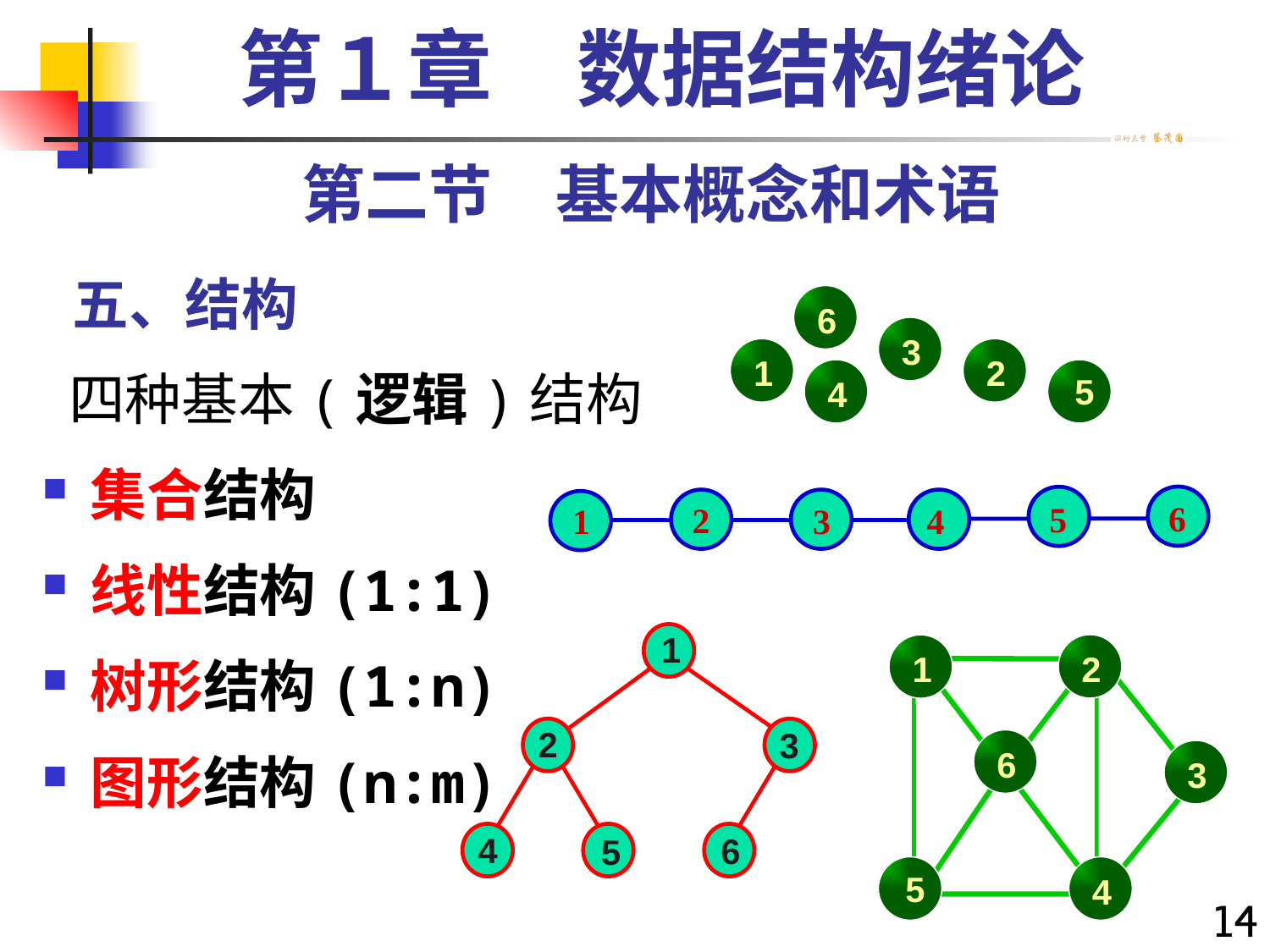

第１章　数据结构绪论
第二节　基本概念和术语
# 五、结构

6

3

2
1
 四种基本(逻辑)结构
集合结构
线性结构(1:1)
树形结构(1:n)
图形结构(n:m)

4

5

6
5
2
3
1
4

1

2
3

4
6
5

2

1

6

3

5

4

14